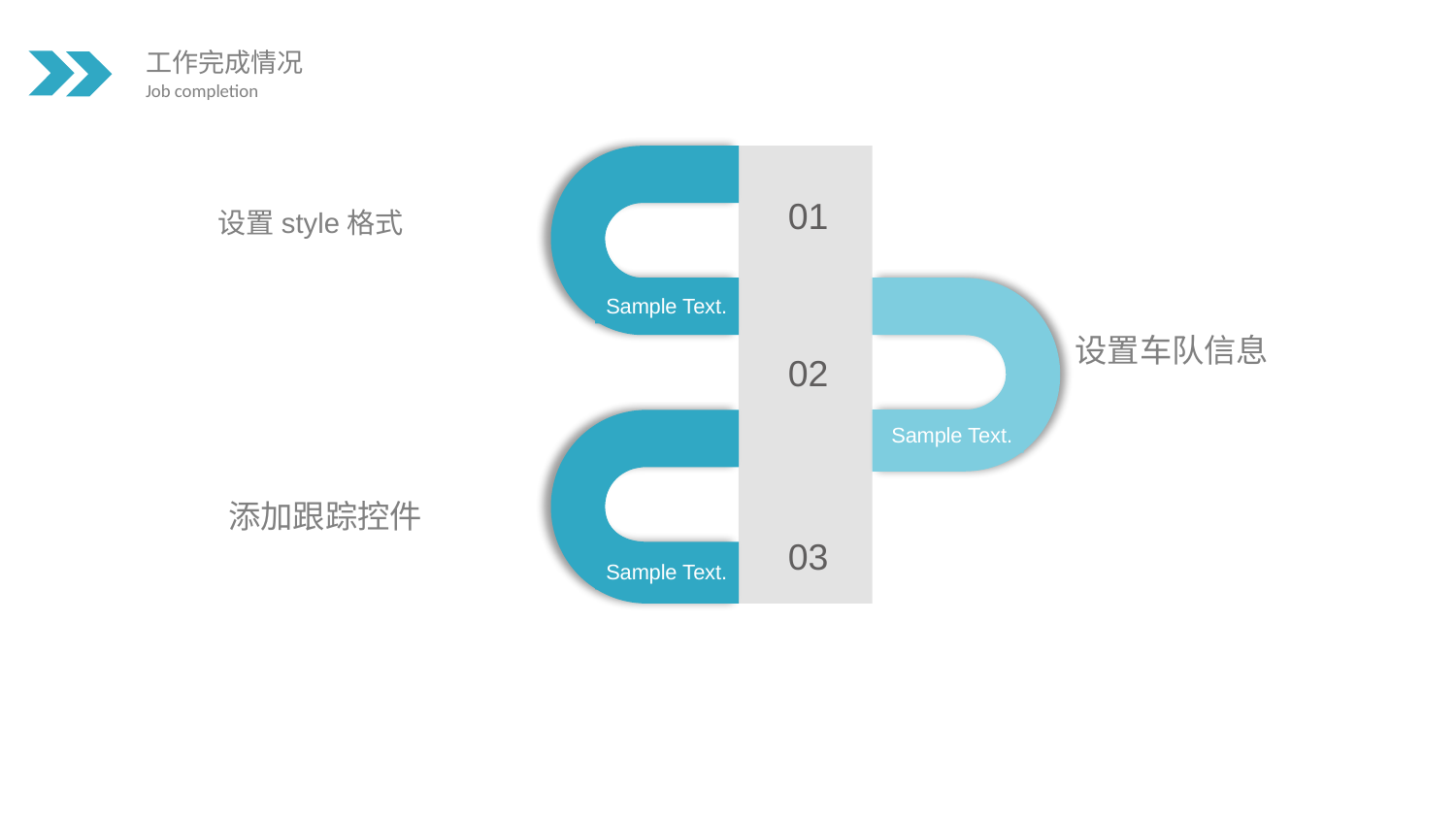

Sample Text.

01
02

03
设置style格式

Sample Text.
设置车队信息

Sample Text.
添加跟踪控件